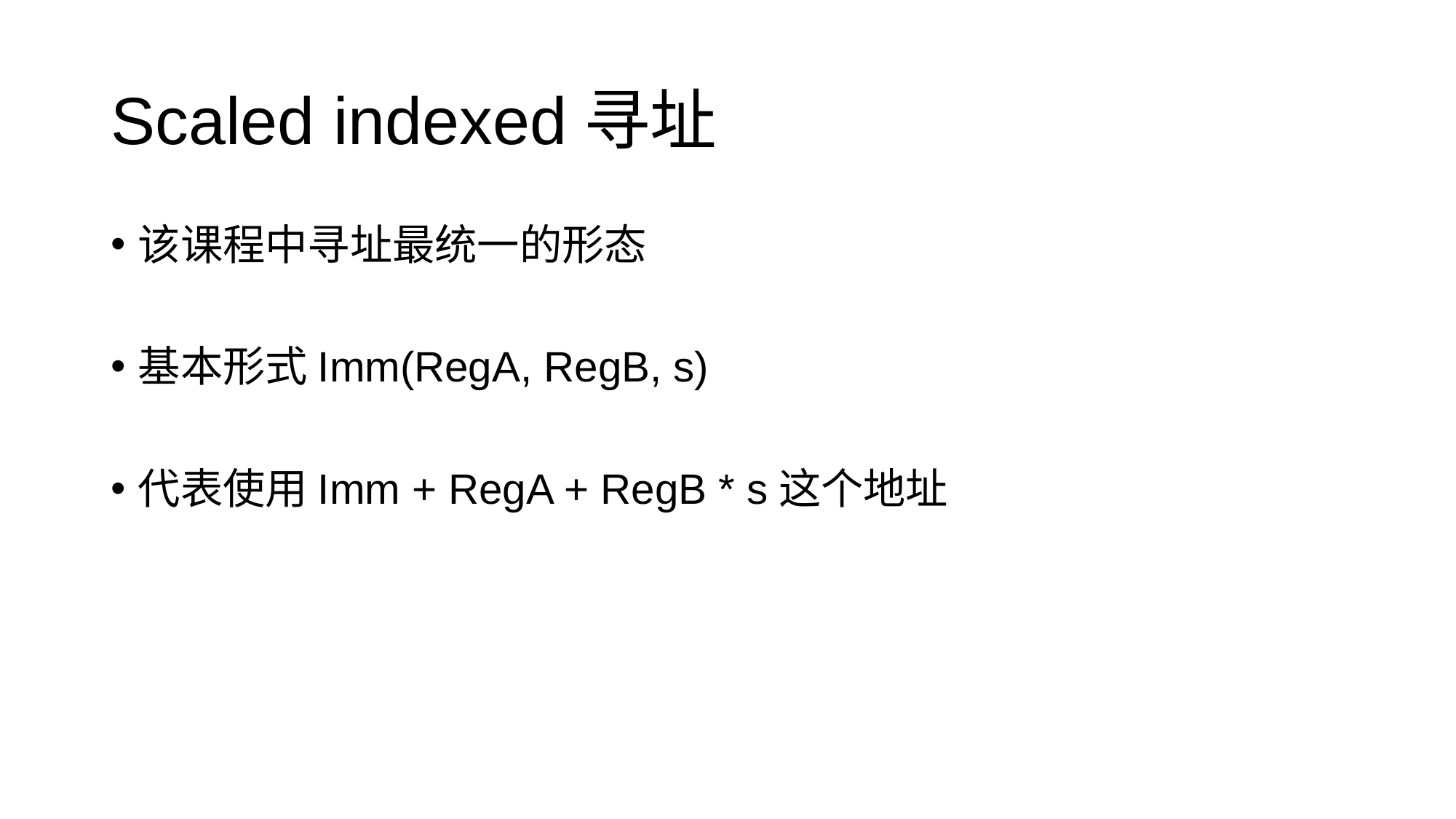

# Scaled indexed寻址
该课程中寻址最统一的形态

基本形式Imm(RegA, RegB, s)

代表使用Imm + RegA + RegB * s这个地址